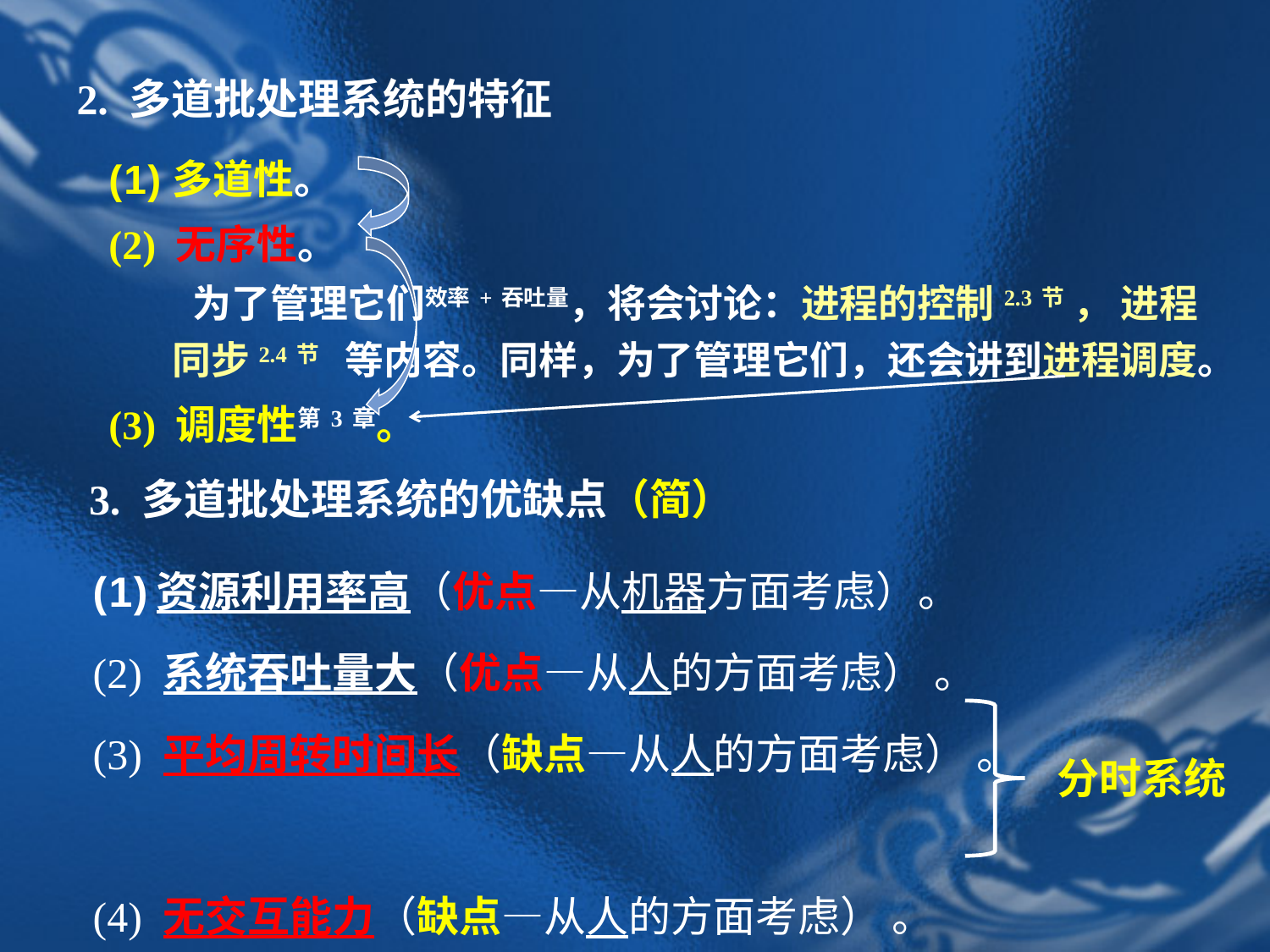

2. 多道批处理系统的特征
多道性。
(2) 无序性。
        为了管理它们效率+吞吐量，将会讨论：进程的控制2.3节 ， 进程同步2.4节   等内容。同样，为了管理它们，还会讲到进程调度。
(3) 调度性第3章。

3. 多道批处理系统的优缺点（简）
资源利用率高（优点—从机器方面考虑）。
(2) 系统吞吐量大（优点—从人的方面考虑） 。
(3) 平均周转时间长（缺点—从人的方面考虑） 。
(4) 无交互能力（缺点—从人的方面考虑） 。

分时系统